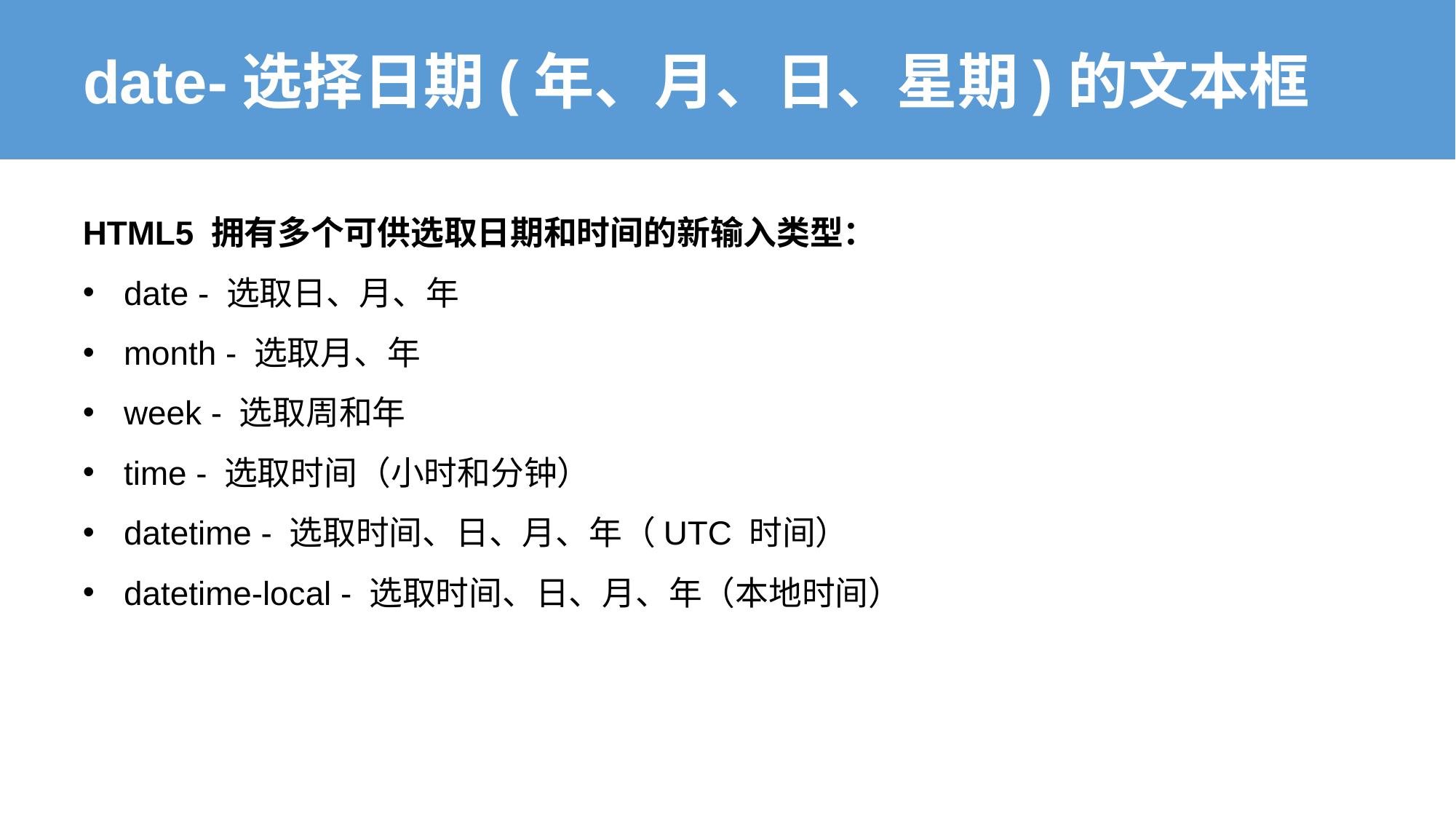

# date-选择日期(年、月、日、星期)的文本框
HTML5 拥有多个可供选取日期和时间的新输入类型：
date - 选取日、月、年
month - 选取月、年
week - 选取周和年
time - 选取时间（小时和分钟）
datetime - 选取时间、日、月、年（UTC 时间）
datetime-local - 选取时间、日、月、年（本地时间）